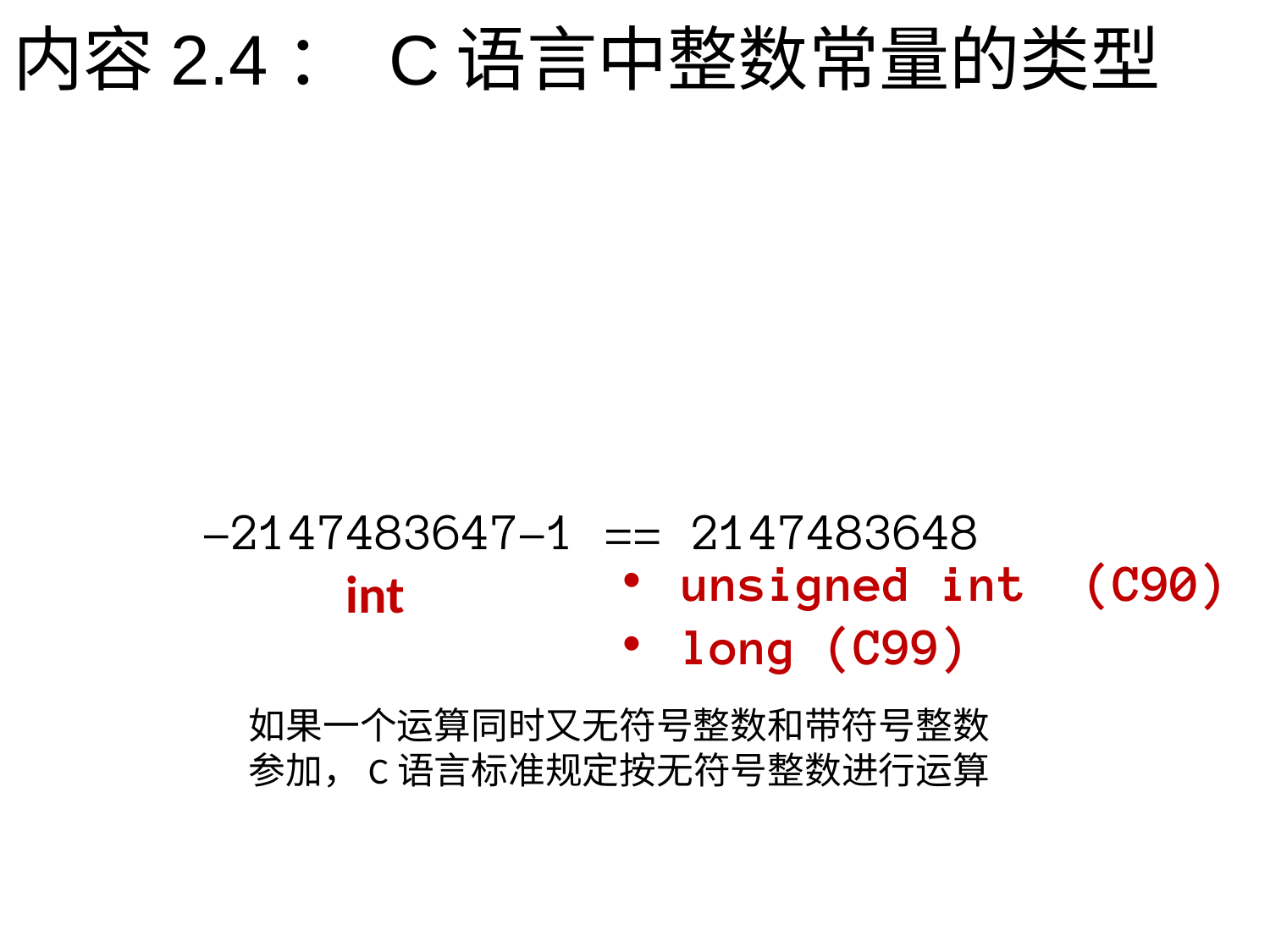

# 内容2.4： C语言中整数常量的类型
-2147483647-1 == 2147483648
unsigned int  (C90)
long (C99)
int
如果一个运算同时又无符号整数和带符号整数参加，C语言标准规定按无符号整数进行运算